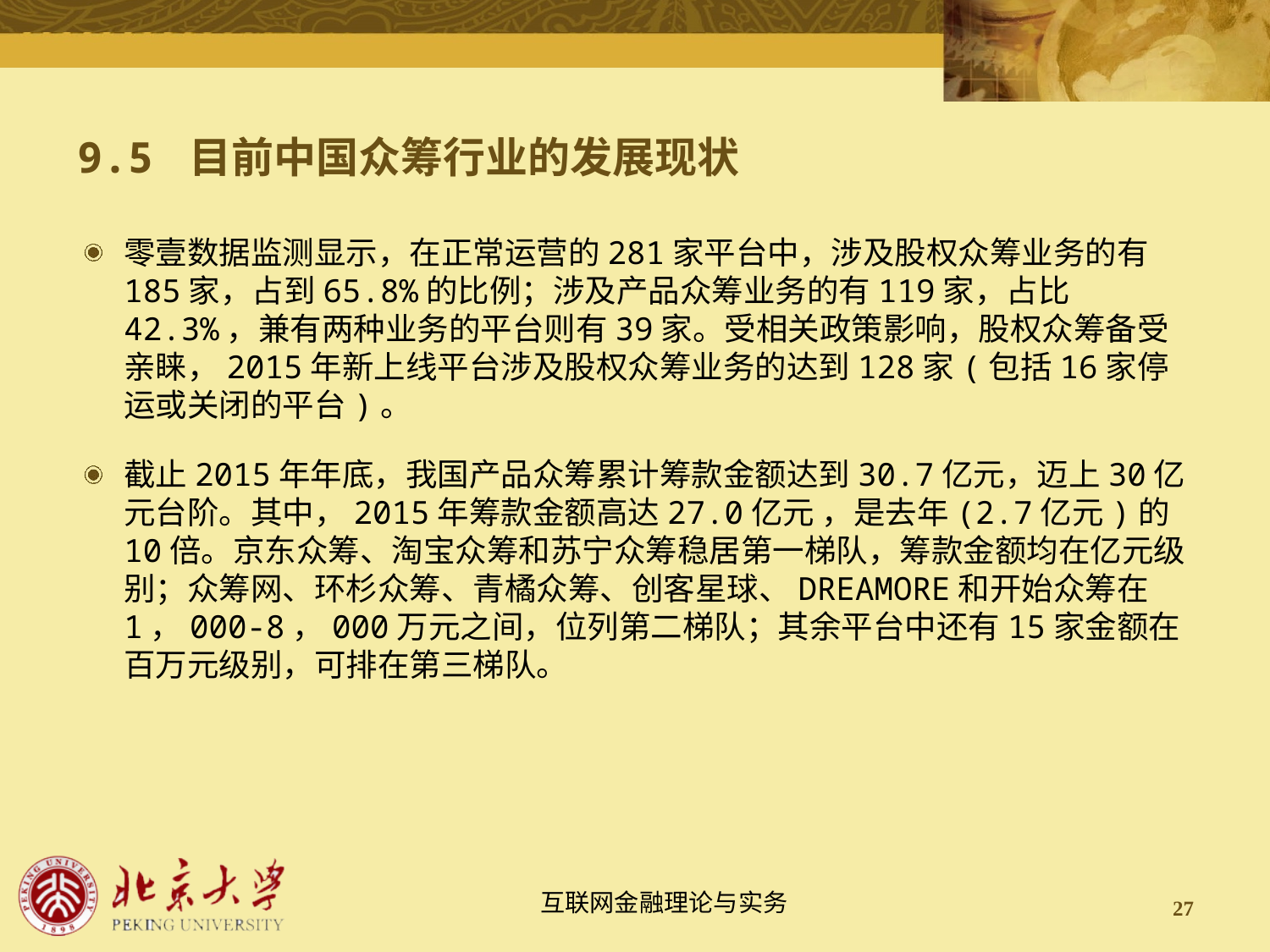

# 9.5 目前中国众筹行业的发展现状
零壹数据监测显示，在正常运营的281家平台中，涉及股权众筹业务的有185家，占到65.8%的比例；涉及产品众筹业务的有119家，占比42.3%，兼有两种业务的平台则有39家。受相关政策影响，股权众筹备受亲睐，2015年新上线平台涉及股权众筹业务的达到128家(包括16家停运或关闭的平台)。
截止2015年年底，我国产品众筹累计筹款金额达到30.7亿元，迈上30亿元台阶。其中，2015年筹款金额高达27.0亿元 ，是去年(2.7亿元)的10倍。京东众筹、淘宝众筹和苏宁众筹稳居第一梯队，筹款金额均在亿元级别；众筹网、环杉众筹、青橘众筹、创客星球、DREAMORE和开始众筹在1，000-8，000万元之间，位列第二梯队；其余平台中还有15家金额在百万元级别，可排在第三梯队。
27